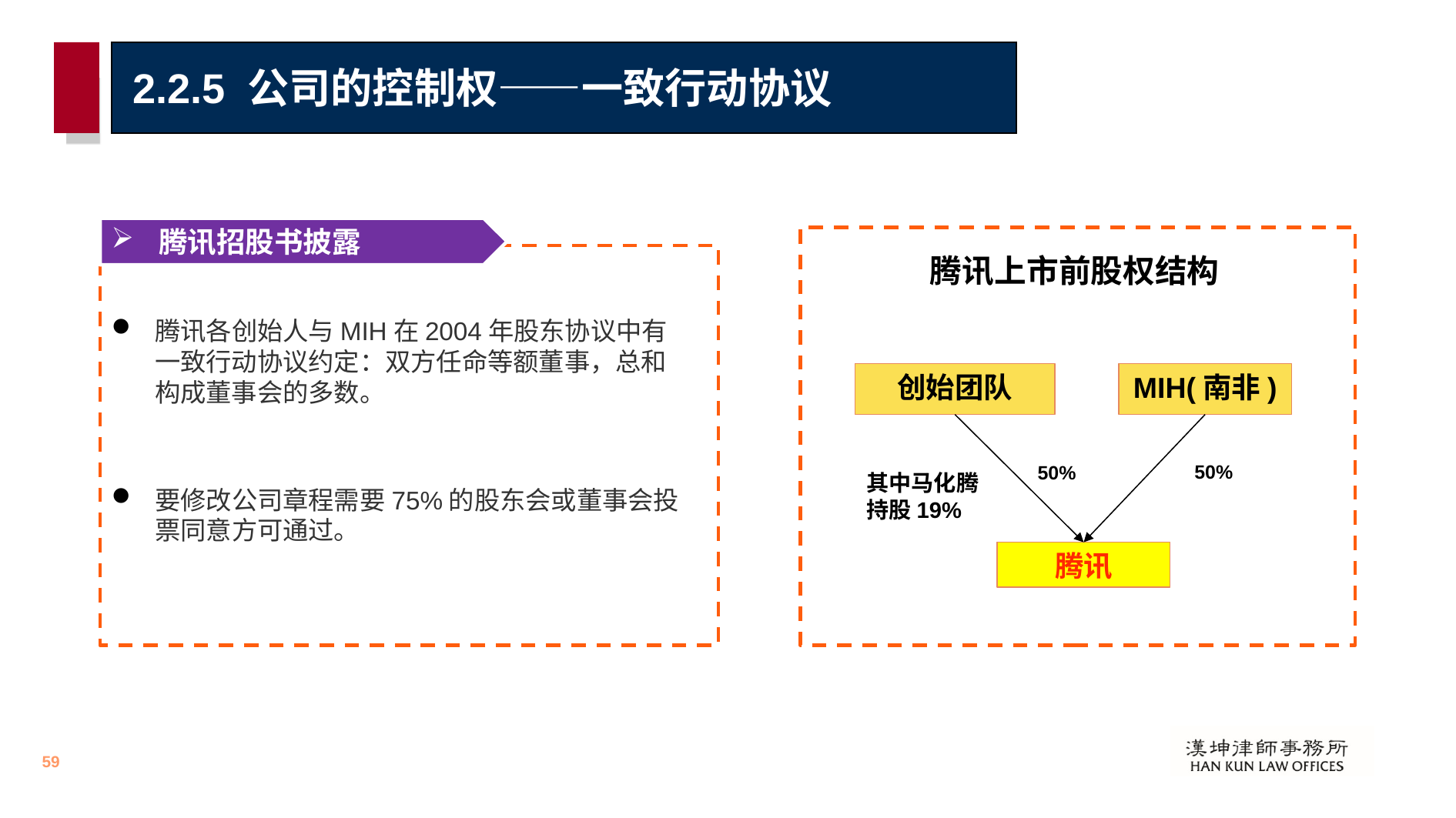

# 2.2.5 公司的控制权——一致行动协议
  腾讯招股书披露

腾讯上市前股权结构
50%
50%
其中马化腾持股19%
腾讯各创始人与MIH在2004年股东协议中有一致行动协议约定：双方任命等额董事，总和构成董事会的多数。

要修改公司章程需要75%的股东会或董事会投票同意方可通过。
创始团队
MIH(南非)
腾讯